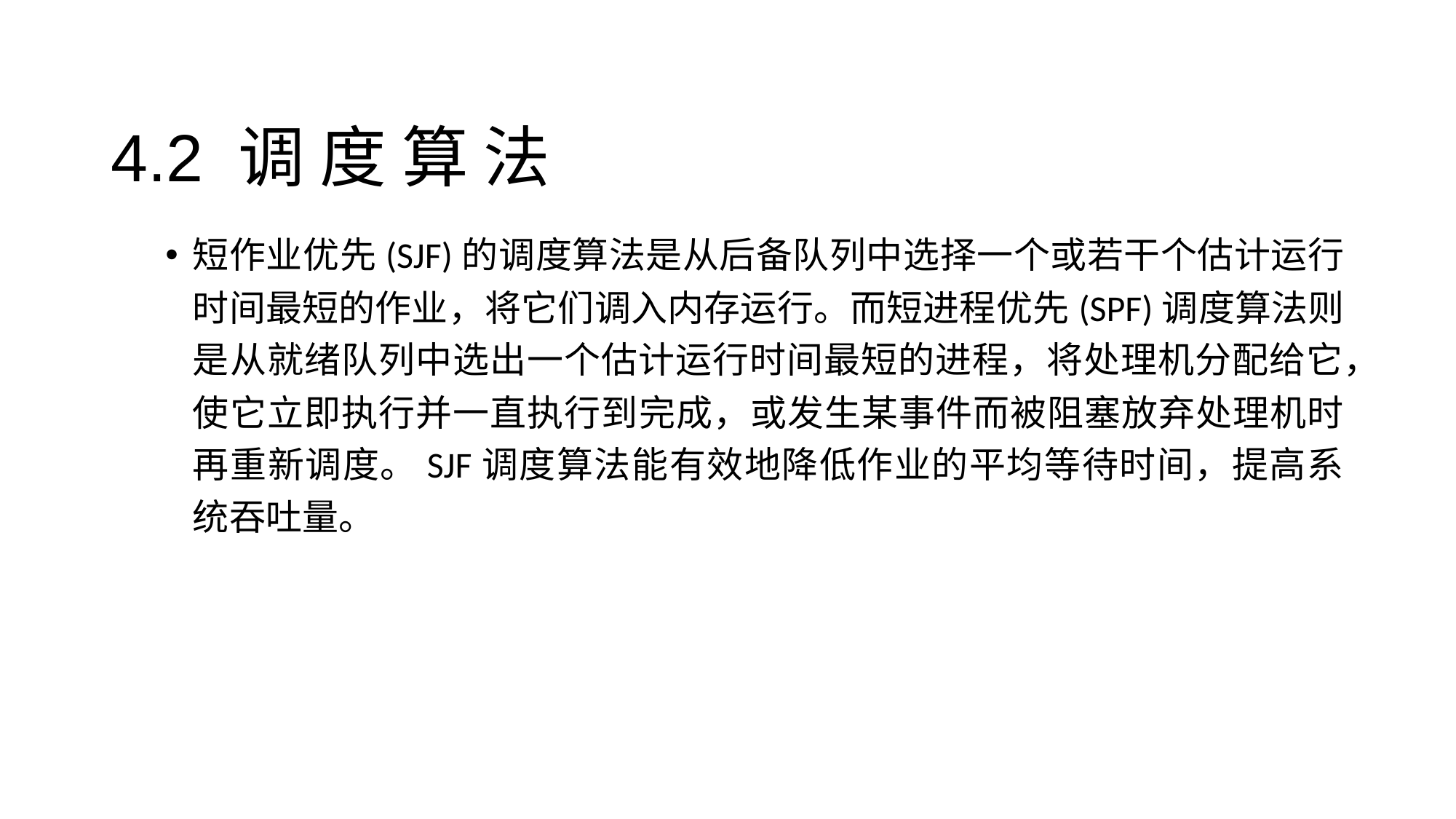

# 4.2 调 度 算 法
短作业优先(SJF)的调度算法是从后备队列中选择一个或若干个估计运行时间最短的作业，将它们调入内存运行。而短进程优先(SPF)调度算法则是从就绪队列中选出一个估计运行时间最短的进程，将处理机分配给它，使它立即执行并一直执行到完成，或发生某事件而被阻塞放弃处理机时再重新调度。SJF调度算法能有效地降低作业的平均等待时间，提高系统吞吐量。

5